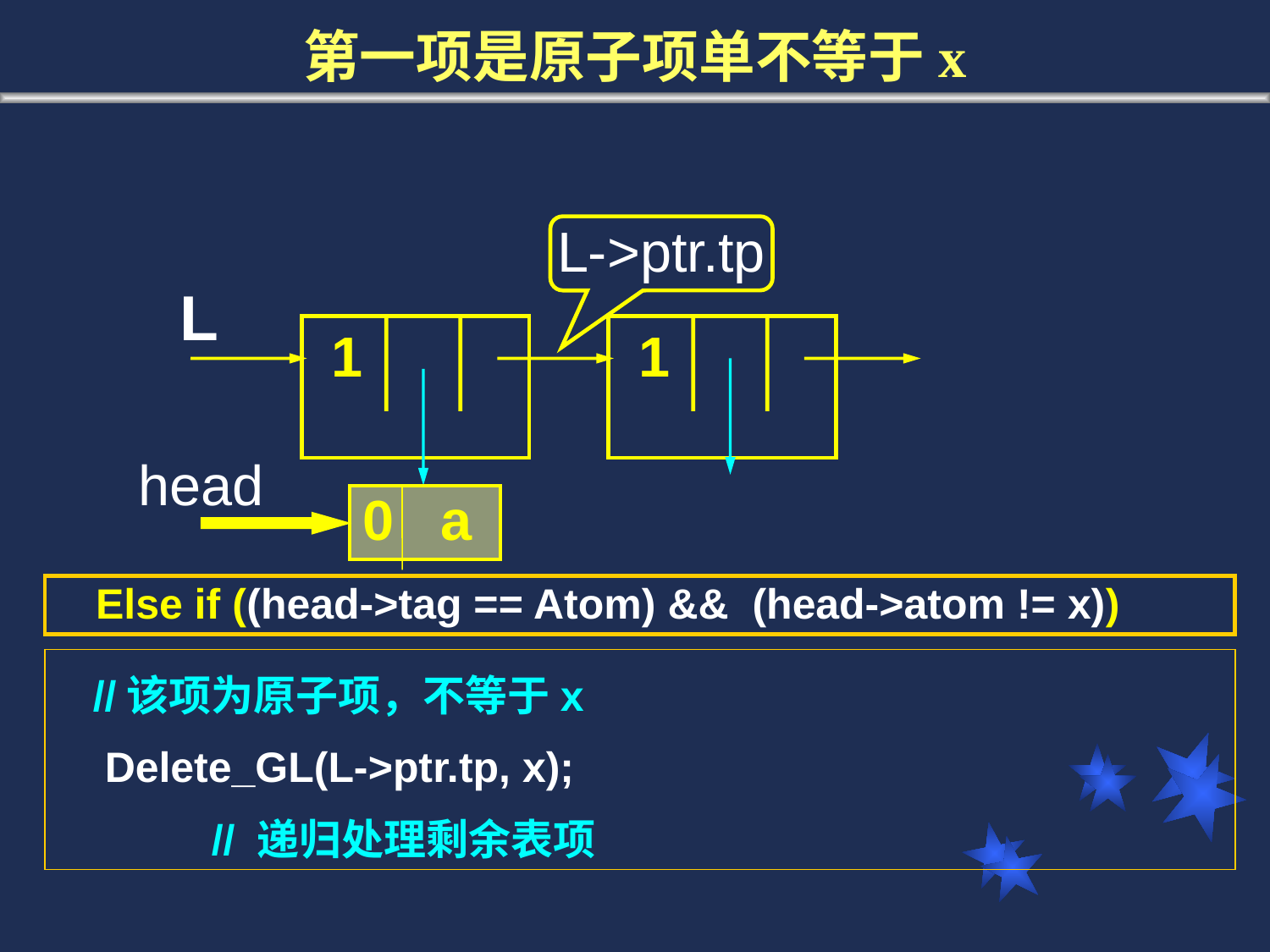

# 第一项是原子项单不等于x
L->ptr.tp
L
 1

 1

head

0   a

Else if ((head->tag == Atom) &&  (head->atom != x))
   //该项为原子项，不等于x
    Delete_GL(L->ptr.tp, x);
             // 递归处理剩余表项